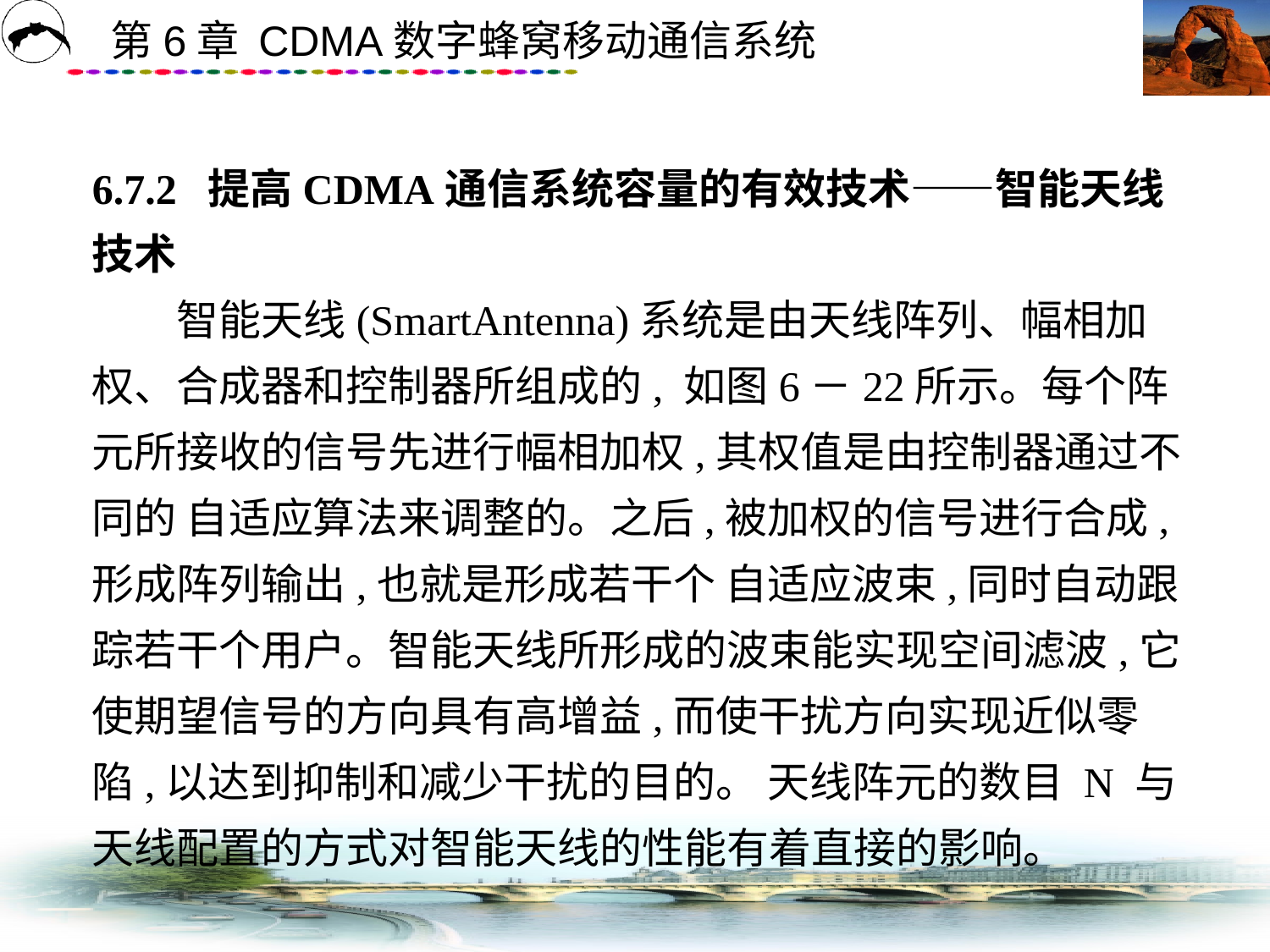

# 6.7.2  提高CDMA通信系统容量的有效技术——智能天线技术 　　智能天线(SmartAntenna)系统是由天线阵列、幅相加权、合成器和控制器所组成的, 如图6－22所示。每个阵元所接收的信号先进行幅相加权,其权值是由控制器通过不同的 自适应算法来调整的。之后,被加权的信号进行合成,形成阵列输出,也就是形成若干个 自适应波束,同时自动跟踪若干个用户。智能天线所形成的波束能实现空间滤波,它使期望信号的方向具有高增益,而使干扰方向实现近似零陷,以达到抑制和减少干扰的目的。 天线阵元的数目 N 与天线配置的方式对智能天线的性能有着直接的影响。